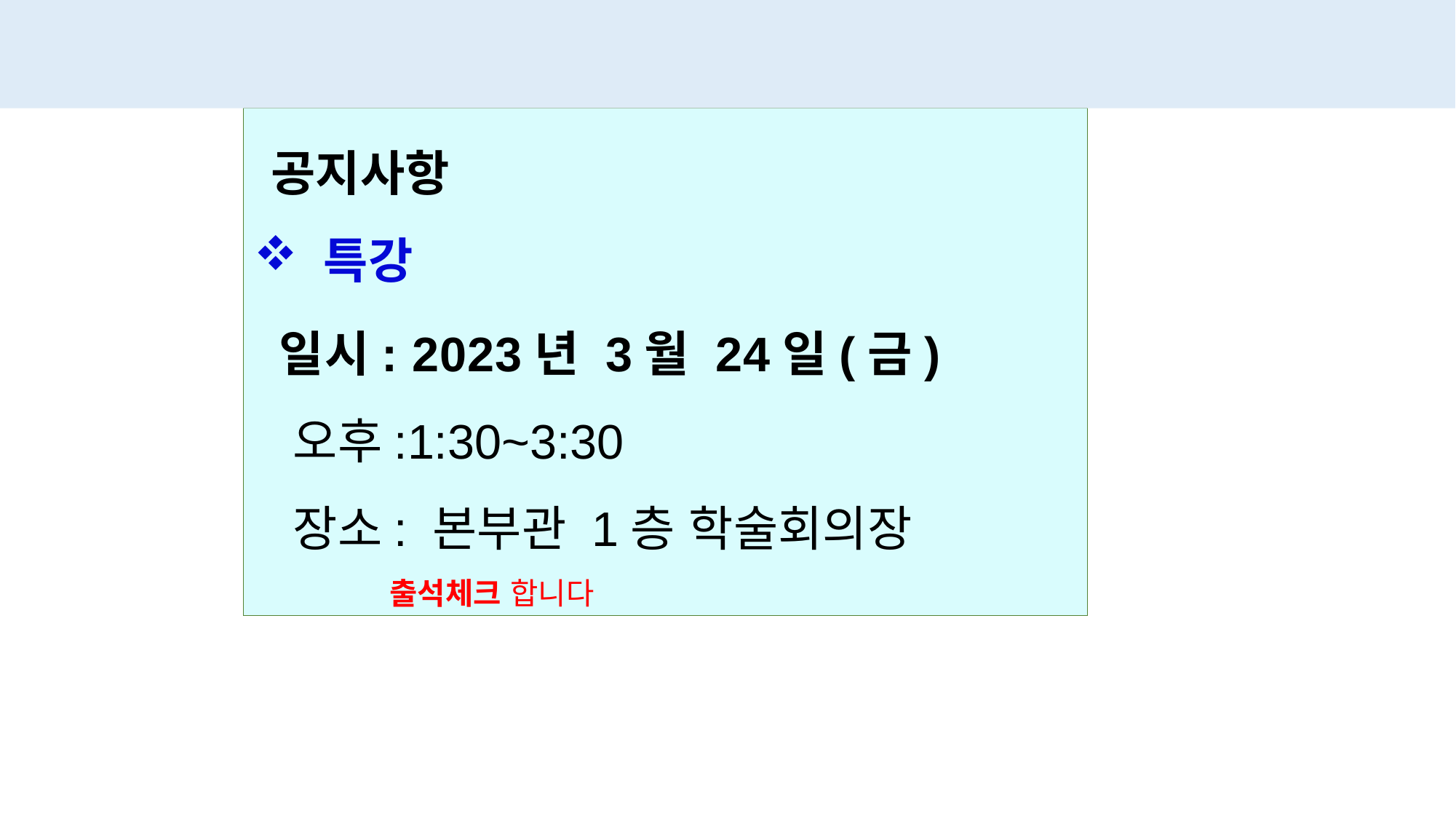

공지사항
 특강
 일시: 2023년 3월 24일(금)
  오후:1:30~3:30
  장소: 본부관 1층 학술회의장
               출석체크 합니다